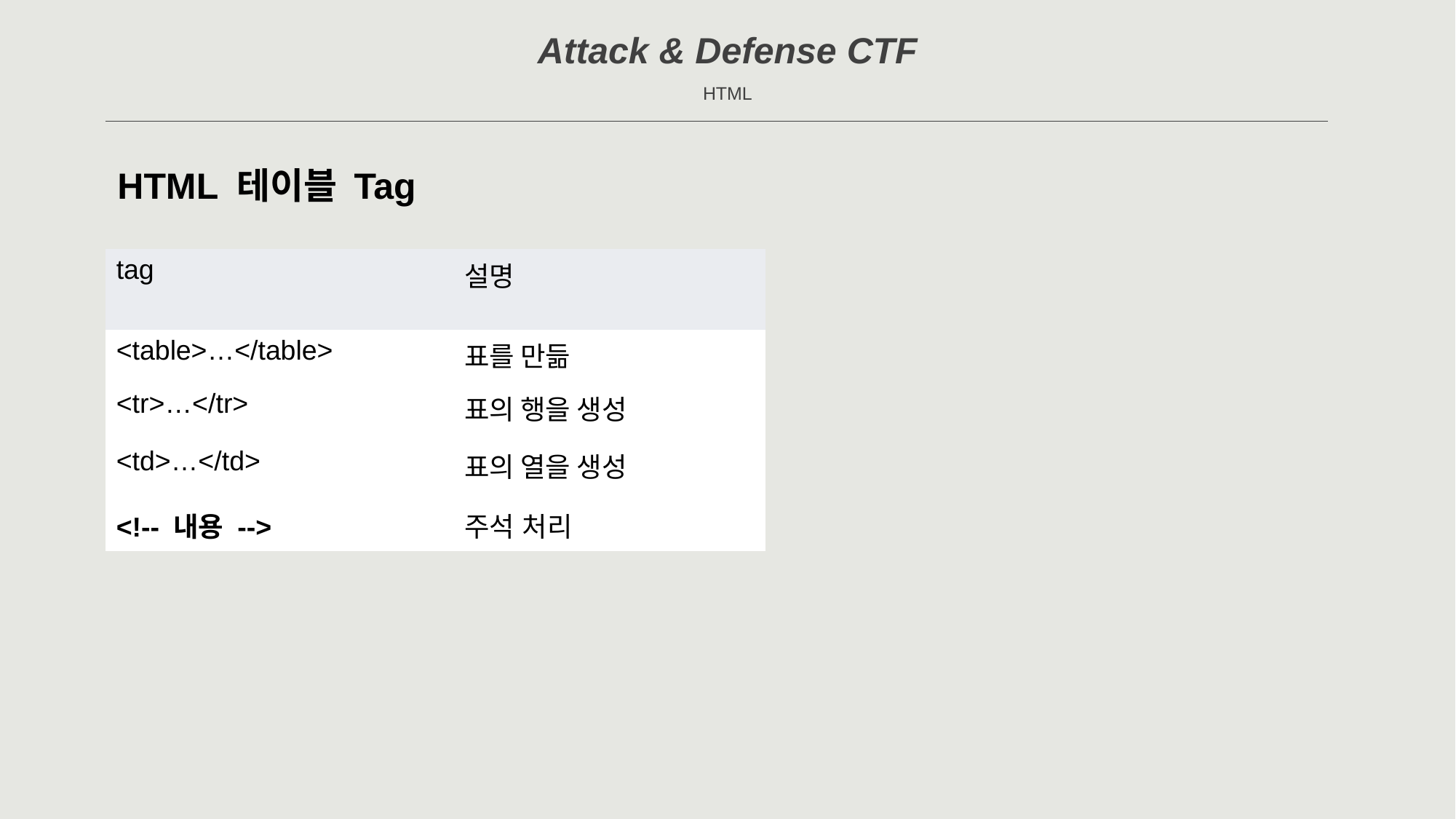

Attack & Defense CTF
HTML
HTML 테이블 Tag
| tag | 설명 |
| --- | --- |
| <table>…</table> | 표를 만듦 |
| <tr>…</tr> | 표의 행을 생성 |
| <td>…</td> | 표의 열을 생성 |
| <!-- 내용 --> | 주석 처리 |